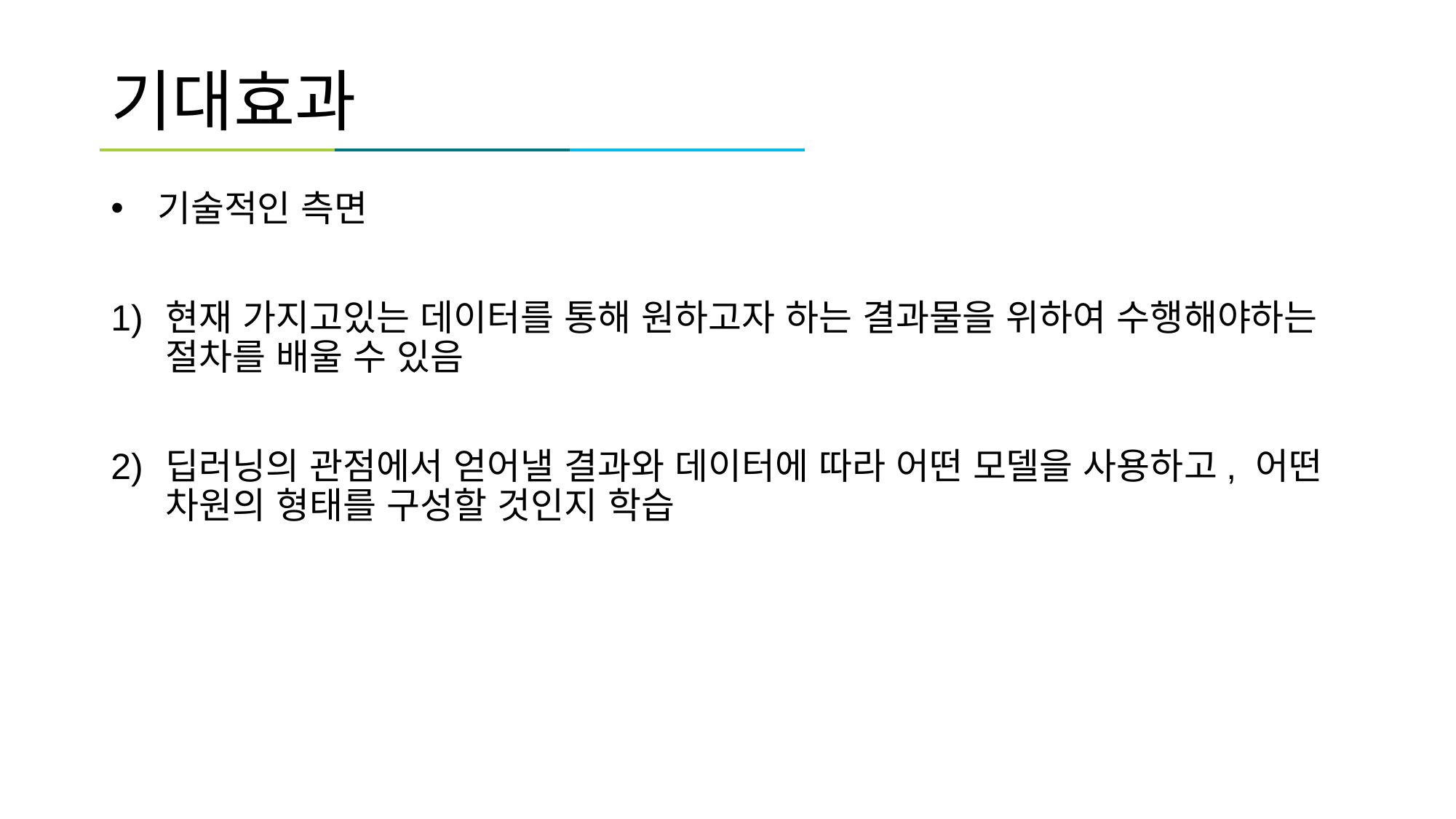

# 기대효과
 기술적인 측면

현재 가지고있는 데이터를 통해 원하고자 하는 결과물을 위하여 수행해야하는 절차를 배울 수 있음

딥러닝의 관점에서 얻어낼 결과와 데이터에 따라 어떤 모델을 사용하고, 어떤 차원의 형태를 구성할 것인지 학습